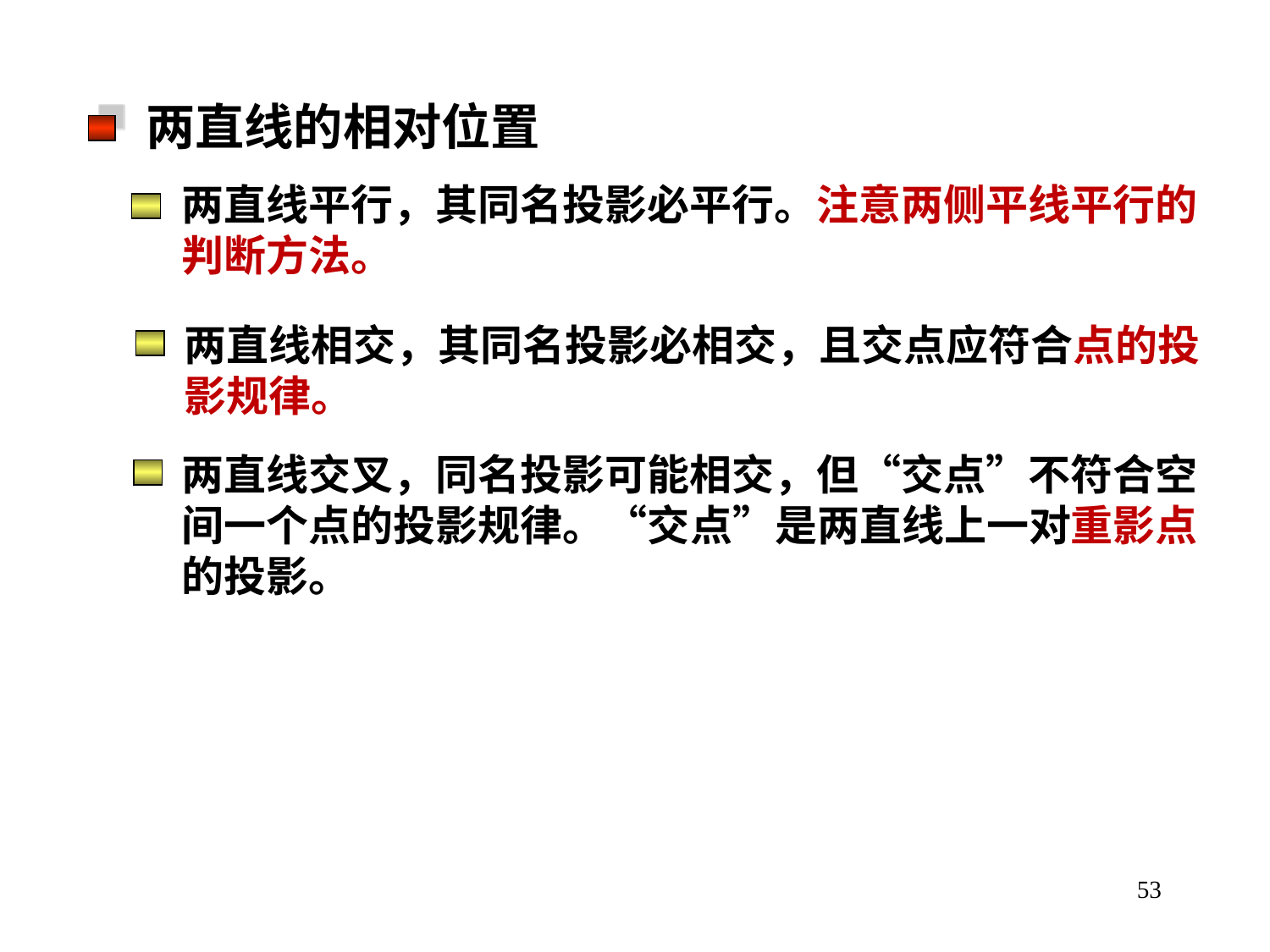

两直线的相对位置

两直线平行，其同名投影必平行。注意两侧平线平行的判断方法。

两直线相交，其同名投影必相交，且交点应符合点的投影规律。

两直线交叉，同名投影可能相交，但“交点”不符合空间一个点的投影规律。“交点”是两直线上一对重影点的投影。

53